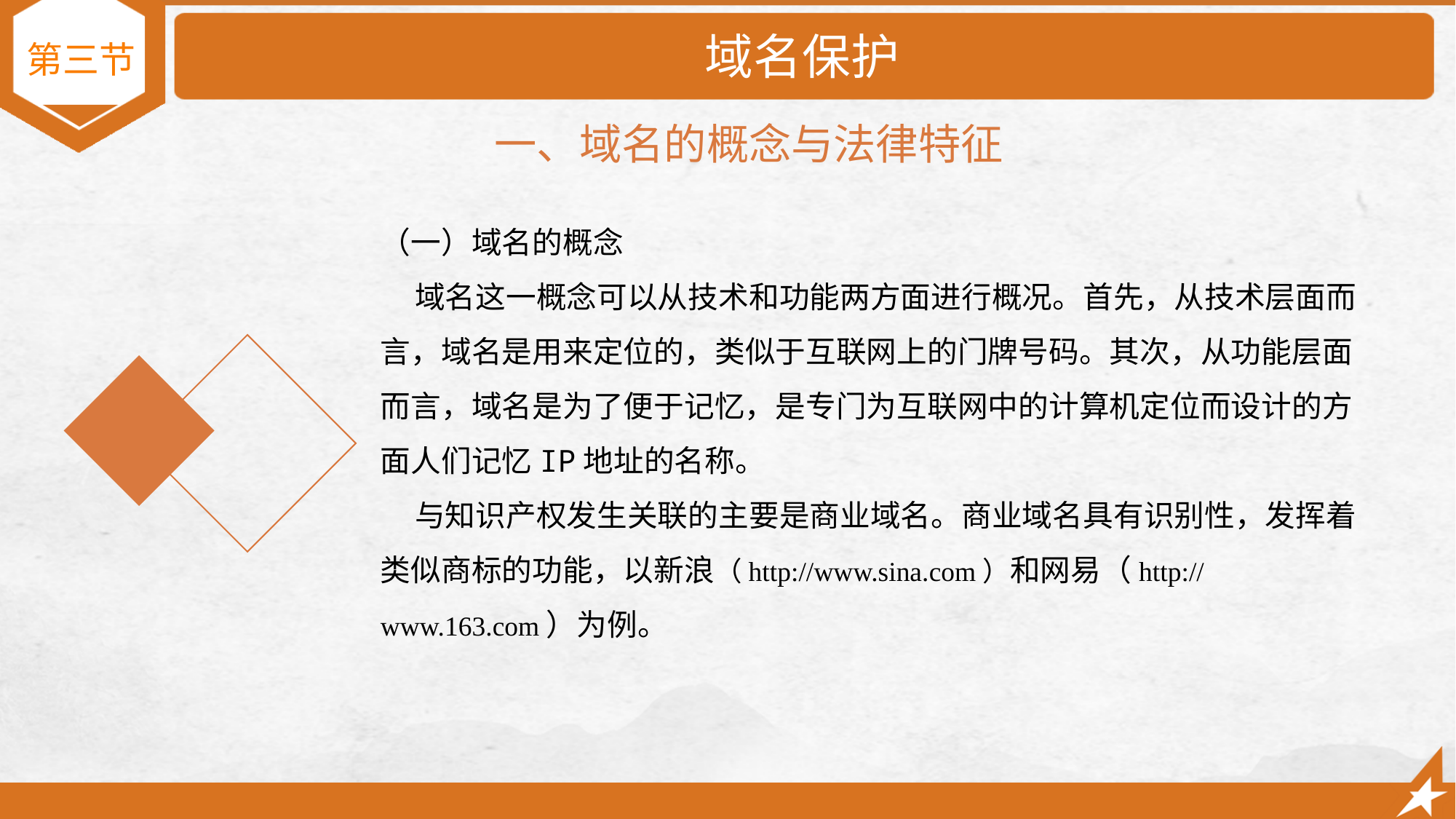

# 域名保护
第三节
一、域名的概念与法律特征
（一）域名的概念
    域名这一概念可以从技术和功能两方面进行概况。首先，从技术层面而言，域名是用来定位的，类似于互联网上的门牌号码。其次，从功能层面而言，域名是为了便于记忆，是专门为互联网中的计算机定位而设计的方面人们记忆IP地址的名称。
    与知识产权发生关联的主要是商业域名。商业域名具有识别性，发挥着类似商标的功能，以新浪（http://www.sina.com）和网易（http://www.163.com）为例。